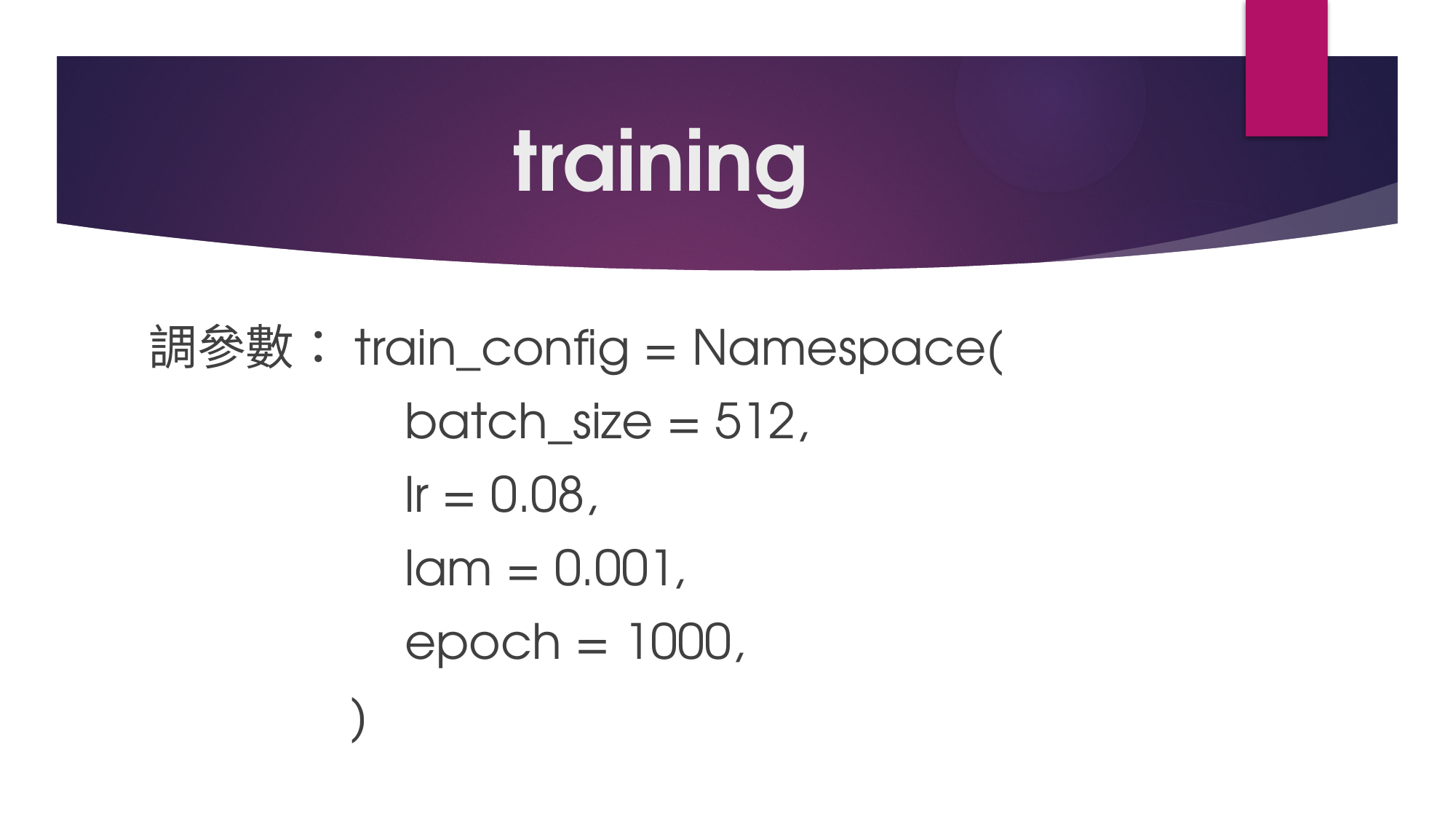

# training
調參數：train_config = Namespace(
                   batch_size = 512,
                   lr = 0.08,
                   lam = 0.001,
                   epoch = 1000,
               )